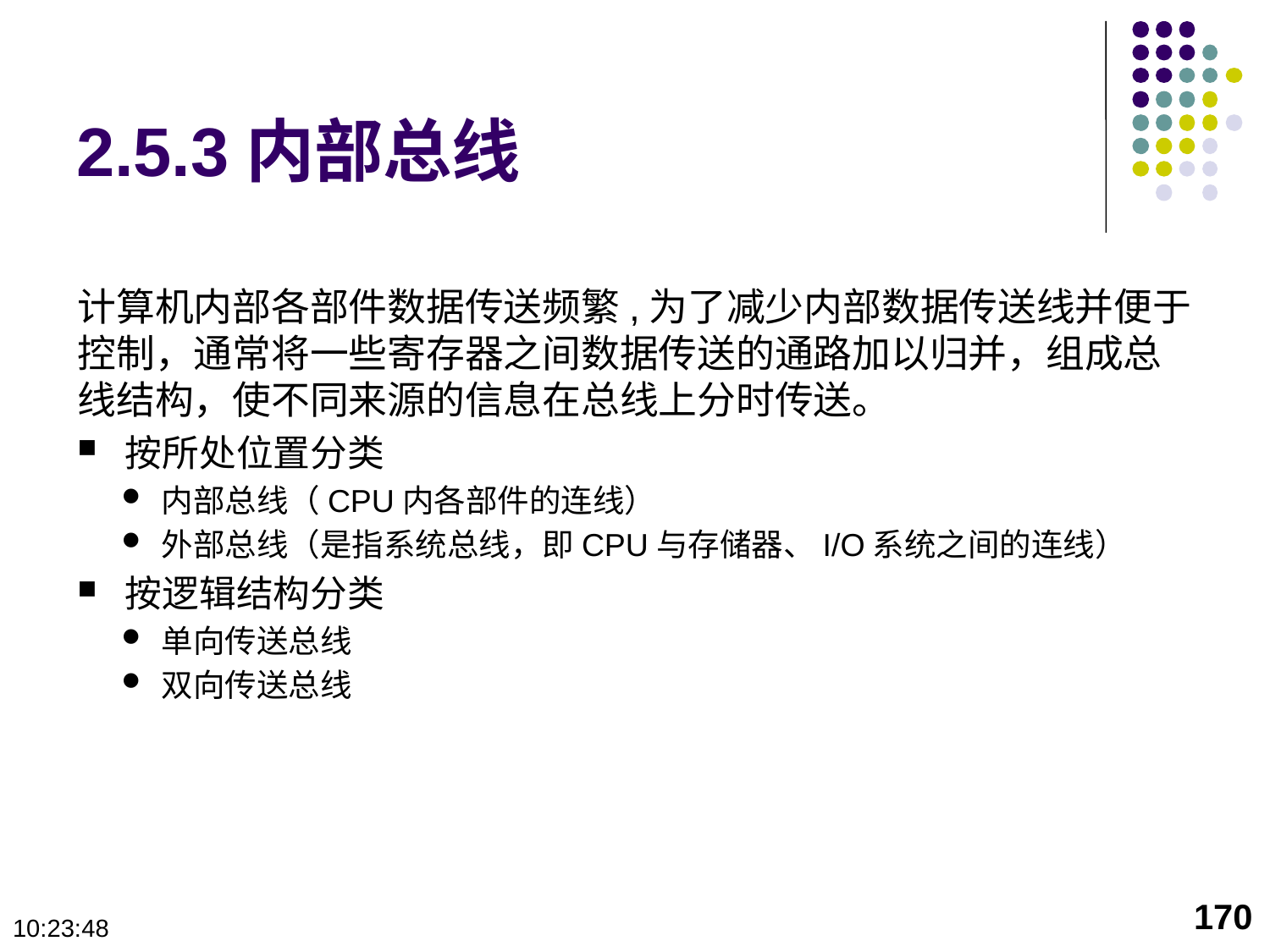

# 2.5.3内部总线
计算机内部各部件数据传送频繁,为了减少内部数据传送线并便于控制，通常将一些寄存器之间数据传送的通路加以归并，组成总线结构，使不同来源的信息在总线上分时传送。
按所处位置分类
内部总线（CPU内各部件的连线）
外部总线（是指系统总线，即CPU与存储器、I/O系统之间的连线）
按逻辑结构分类
单向传送总线
双向传送总线
170
10:23:48